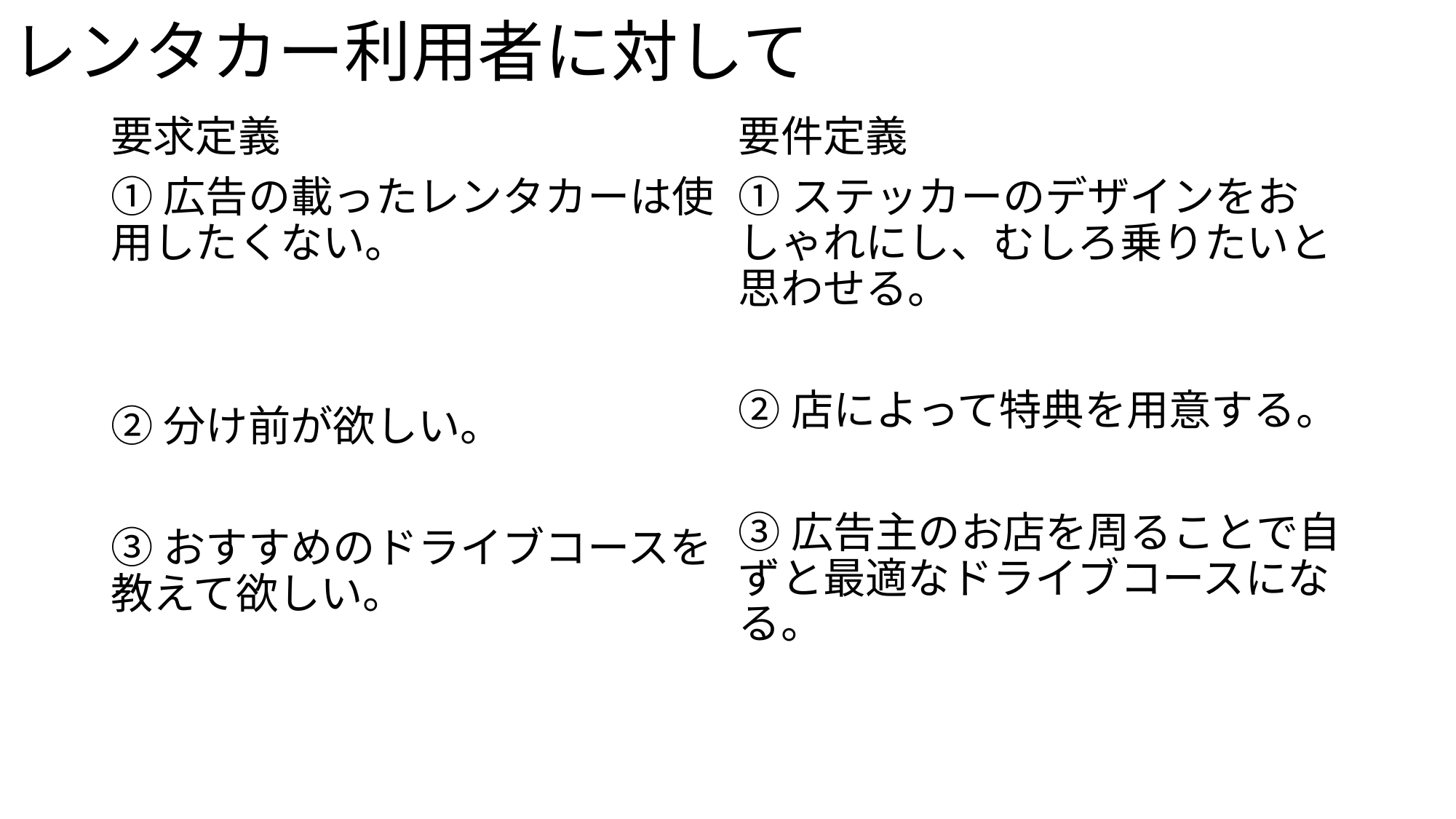

# レンタカー利用者に対して
要件定義
①ステッカーのデザインをおしゃれにし、むしろ乗りたいと思わせる。

②店によって特典を用意する。

③広告主のお店を周ることで自ずと最適なドライブコースになる。
要求定義
①広告の載ったレンタカーは使用したくない。

②分け前が欲しい。

③おすすめのドライブコースを教えて欲しい。